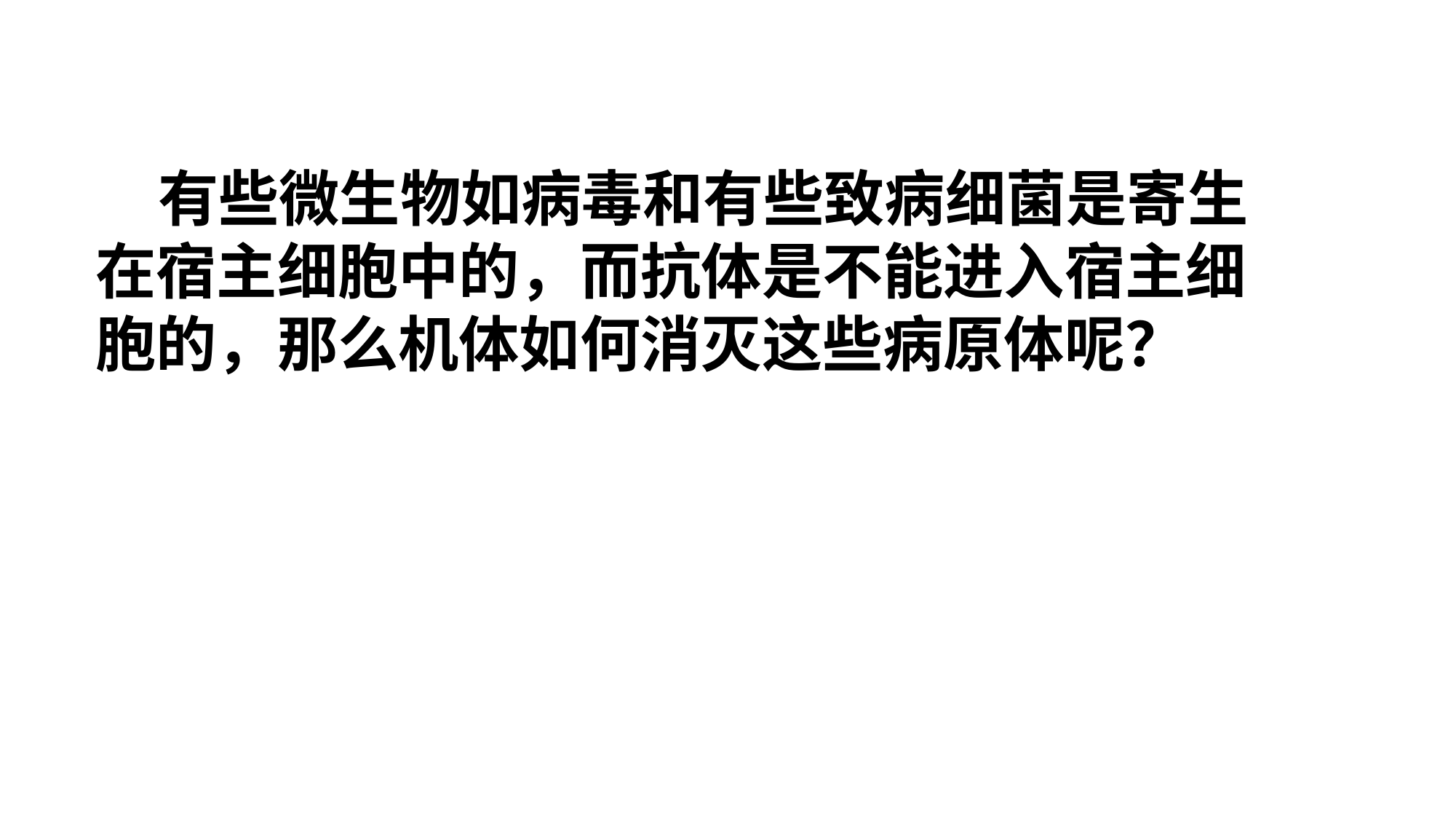

有些微生物如病毒和有些致病细菌是寄生在宿主细胞中的，而抗体是不能进入宿主细胞的，那么机体如何消灭这些病原体呢？